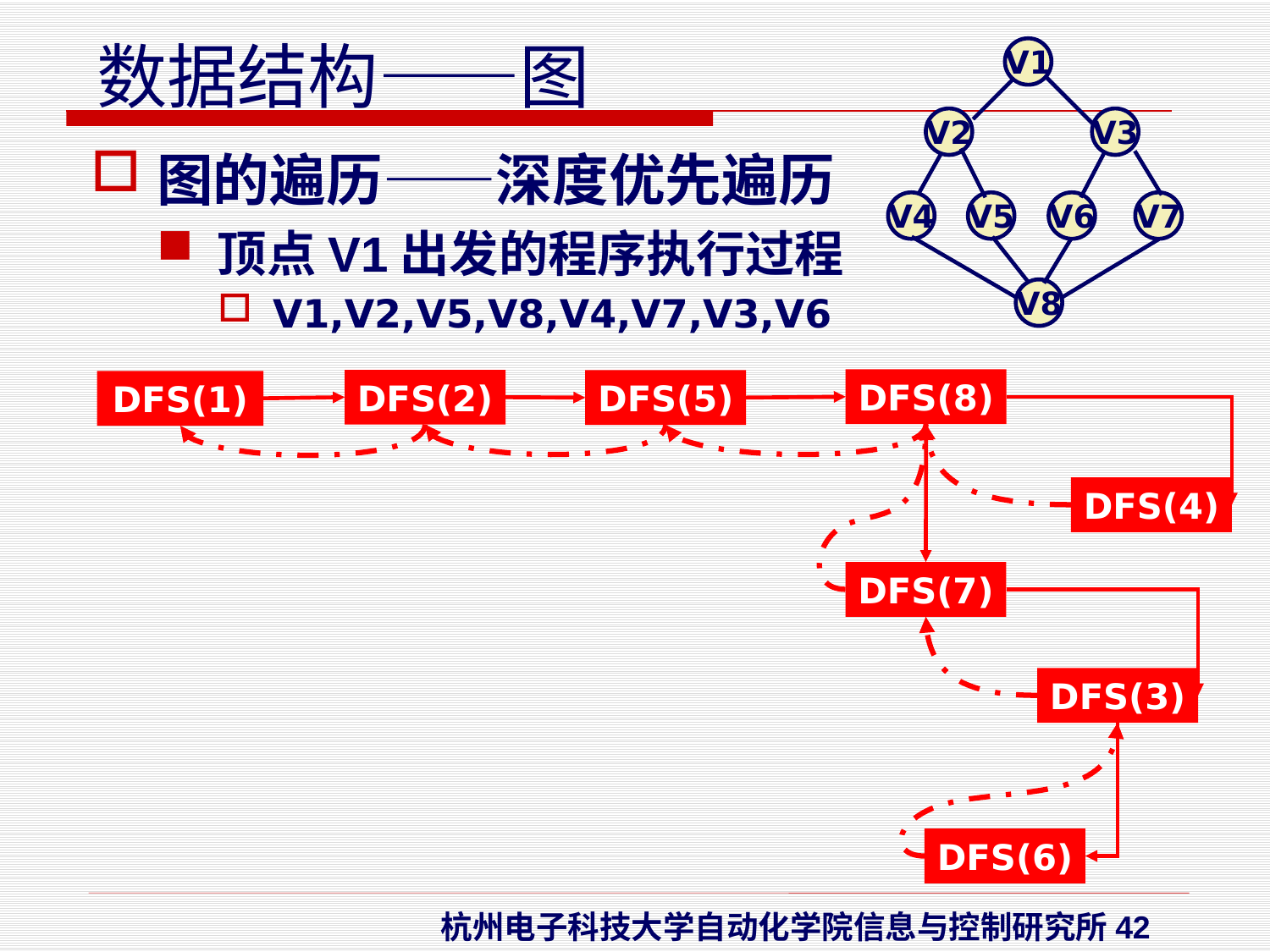

V1

V2
V3

V4
V5
V6
V7

V8
图的遍历——深度优先遍历
顶点V1出发的程序执行过程
V1,V2,V5,V8,V4,V7,V3,V6
DFS(8)
DFS(2)
DFS(5)
DFS(1)
DFS(4)
DFS(7)
DFS(3)
DFS(6)